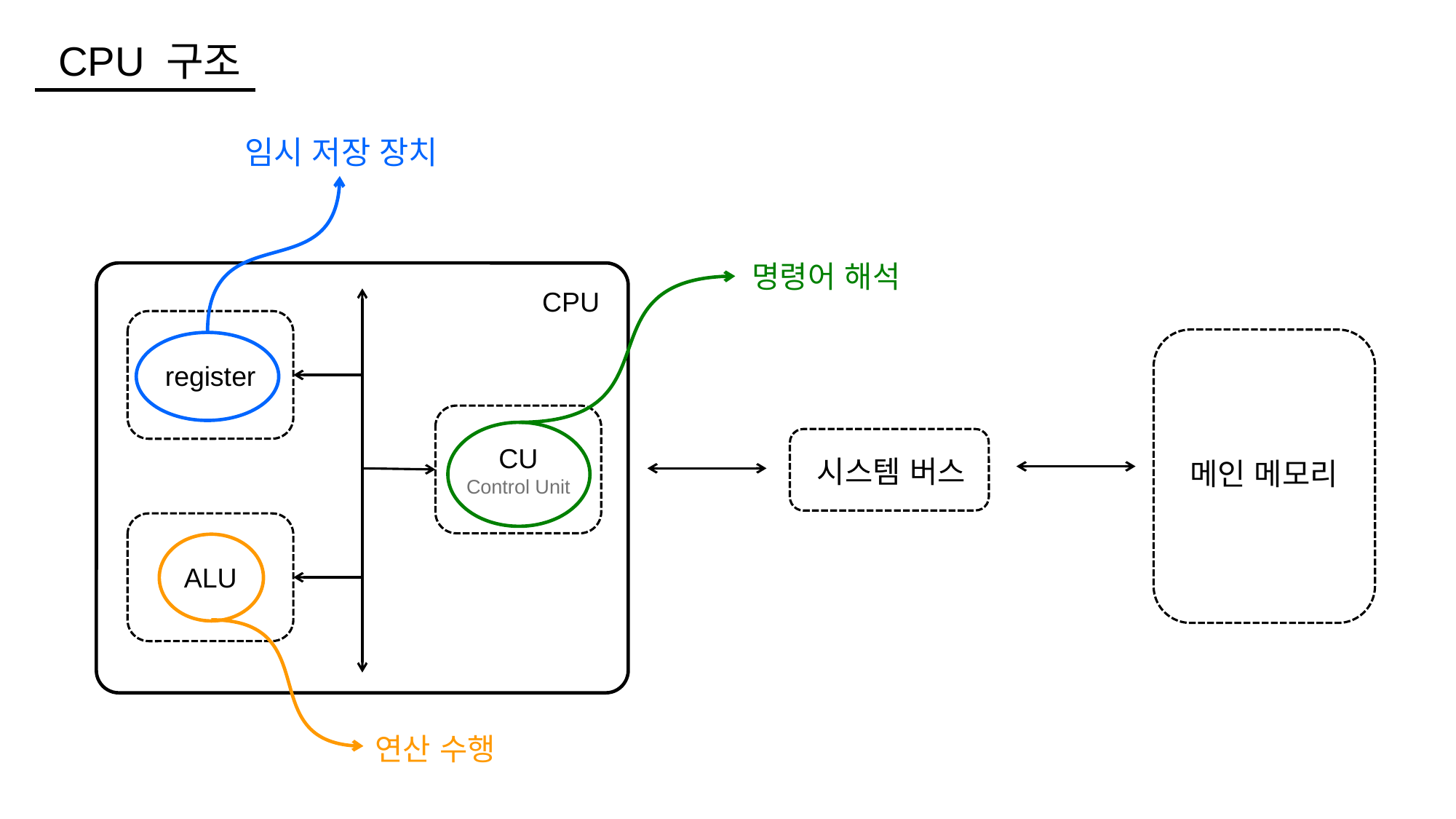

CPU 구조
임시 저장 장치

CPU
register
CU
Control Unit
시스템 버스
ALU

명령어 해석

연산 수행

메인 메모리